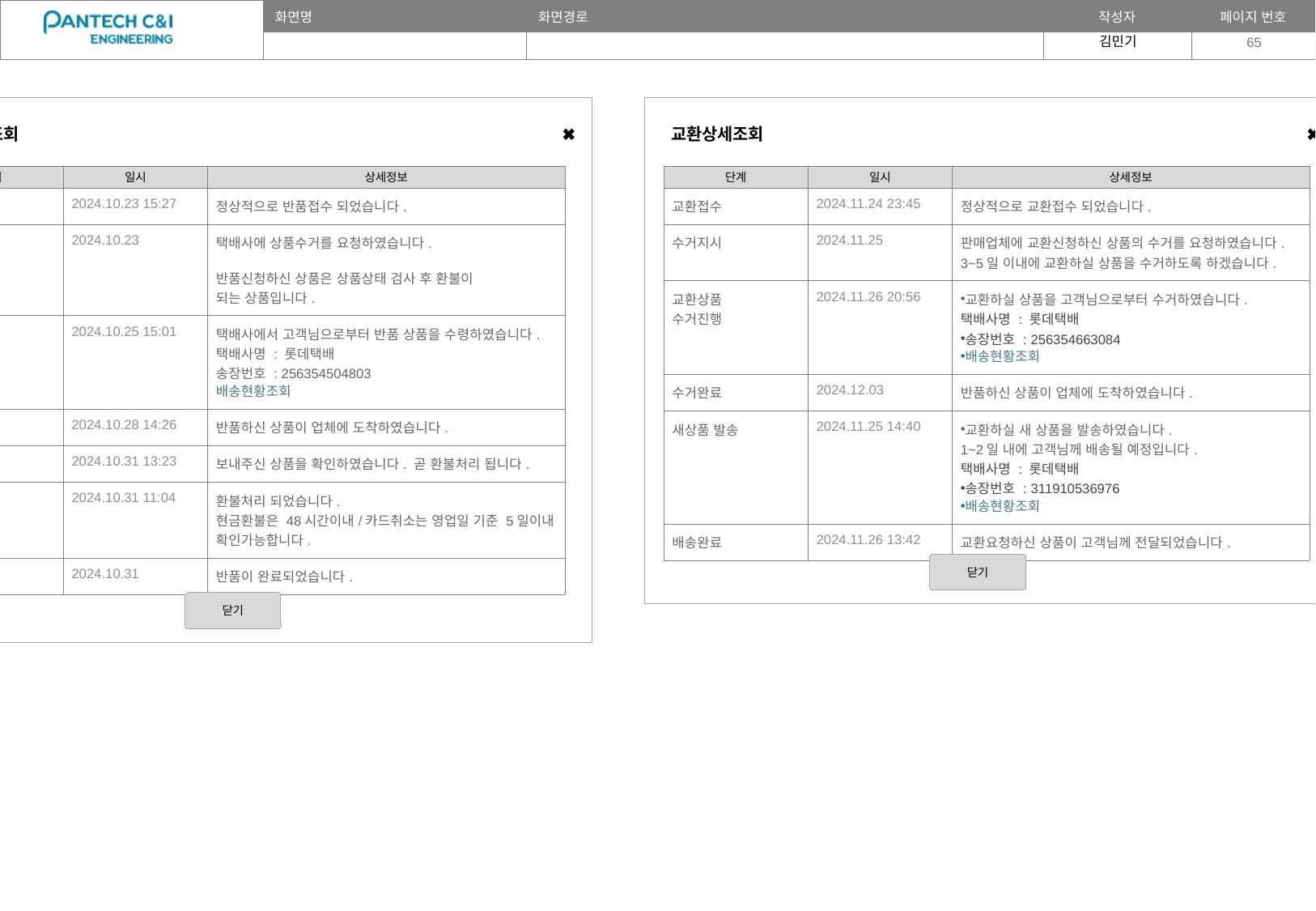

65

반품상세조회
✖
교환상세조회
✖
| 단계 | 일시 | 상세정보 |
| --- | --- | --- |
| 반품접수 | 2024.10.23 15:27 | 정상적으로 반품접수 되었습니다. |
| 수거지시 | 2024.10.23 | 택배사에 상품수거를 요청하였습니다. 반품신청하신 상품은 상품상태 검사 후 환불이 되는 상품입니다. |
| 상품수거 | 2024.10.25 15:01 | 택배사에서 고객님으로부터 반품 상품을 수령하였습니다. 택배사명 : 롯데택배 송장번호 : 256354504803 배송현황조회 |
| 입고완료 | 2024.10.28 14:26 | 반품하신 상품이 업체에 도착하였습니다. |
| 상품확인 | 2024.10.31 13:23 | 보내주신 상품을 확인하였습니다. 곧 환불처리 됩니다. |
| 환불완료 | 2024.10.31 11:04 | 환불처리 되었습니다. 현금환불은 48시간이내/카드취소는 영업일 기준 5일이내 확인가능합니다. |
| 반품완료 | 2024.10.31 | 반품이 완료되었습니다. |
| 단계 | 일시 | 상세정보 |
| --- | --- | --- |
| 교환접수 | 2024.11.24 23:45 | 정상적으로 교환접수 되었습니다. |
| 수거지시 | 2024.11.25 | 판매업체에 교환신청하신 상품의 수거를 요청하였습니다. 3~5일 이내에 교환하실 상품을 수거하도록 하겠습니다. |
| 교환상품 수거진행 | 2024.11.26 20:56 | 교환하실 상품을 고객님으로부터 수거하였습니다. 택배사명 : 롯데택배 송장번호 : 256354663084 배송현황조회 |
| 수거완료 | 2024.12.03 | 반품하신 상품이 업체에 도착하였습니다. |
| 새상품 발송 | 2024.11.25 14:40 | 교환하실 새 상품을 발송하였습니다. 1~2일 내에 고객님께 배송될 예정입니다. 택배사명 : 롯데택배 송장번호 : 311910536976 배송현황조회 |
| 배송완료 | 2024.11.26 13:42 | 교환요청하신 상품이 고객님께 전달되었습니다. |
닫기
닫기